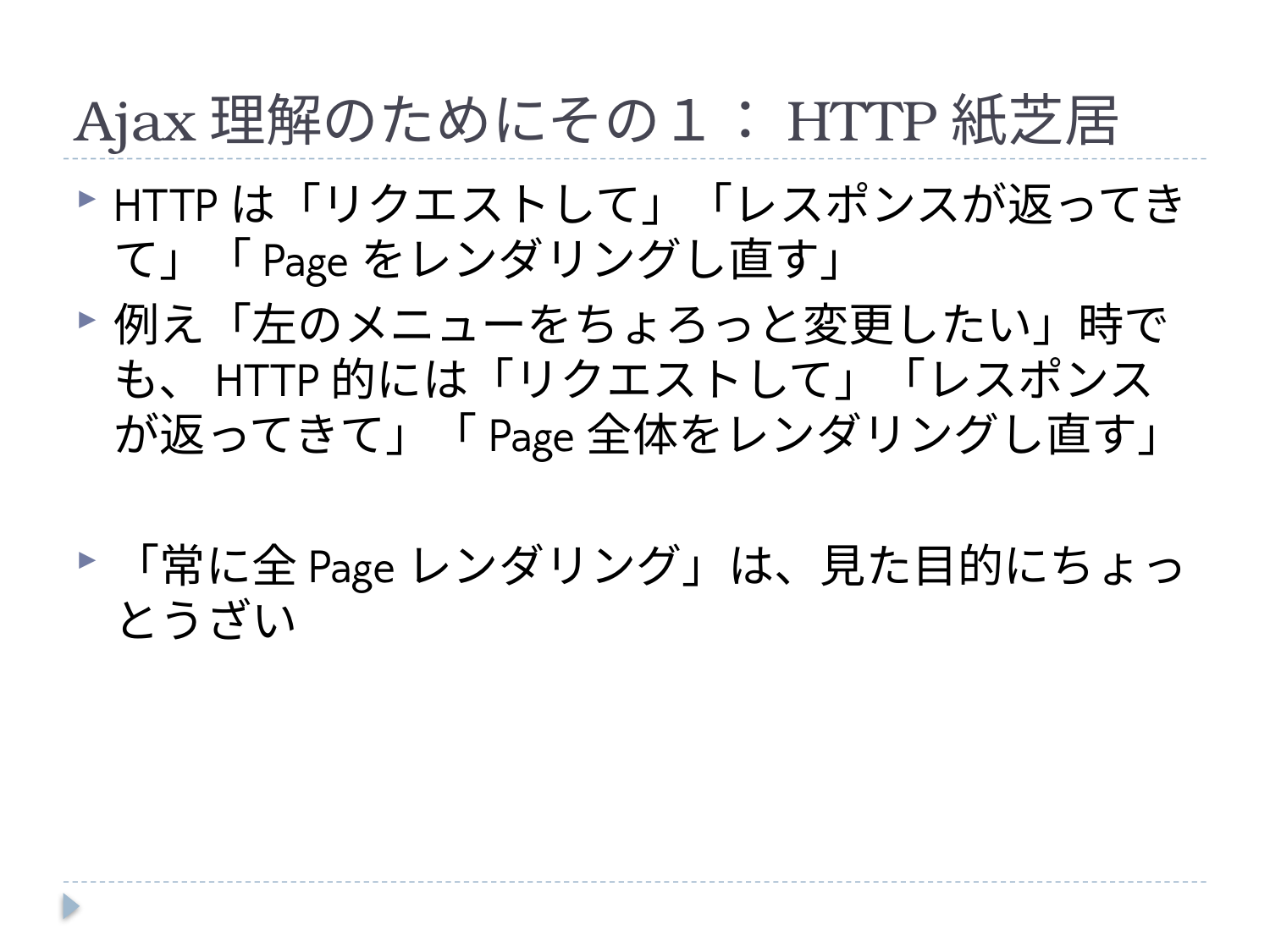

# Ajax理解のためにその１：HTTP紙芝居
HTTPは「リクエストして」「レスポンスが返ってきて」「Pageをレンダリングし直す」
例え「左のメニューをちょろっと変更したい」時でも、HTTP的には「リクエストして」「レスポンスが返ってきて」「Page全体をレンダリングし直す」

「常に全Pageレンダリング」は、見た目的にちょっとうざい